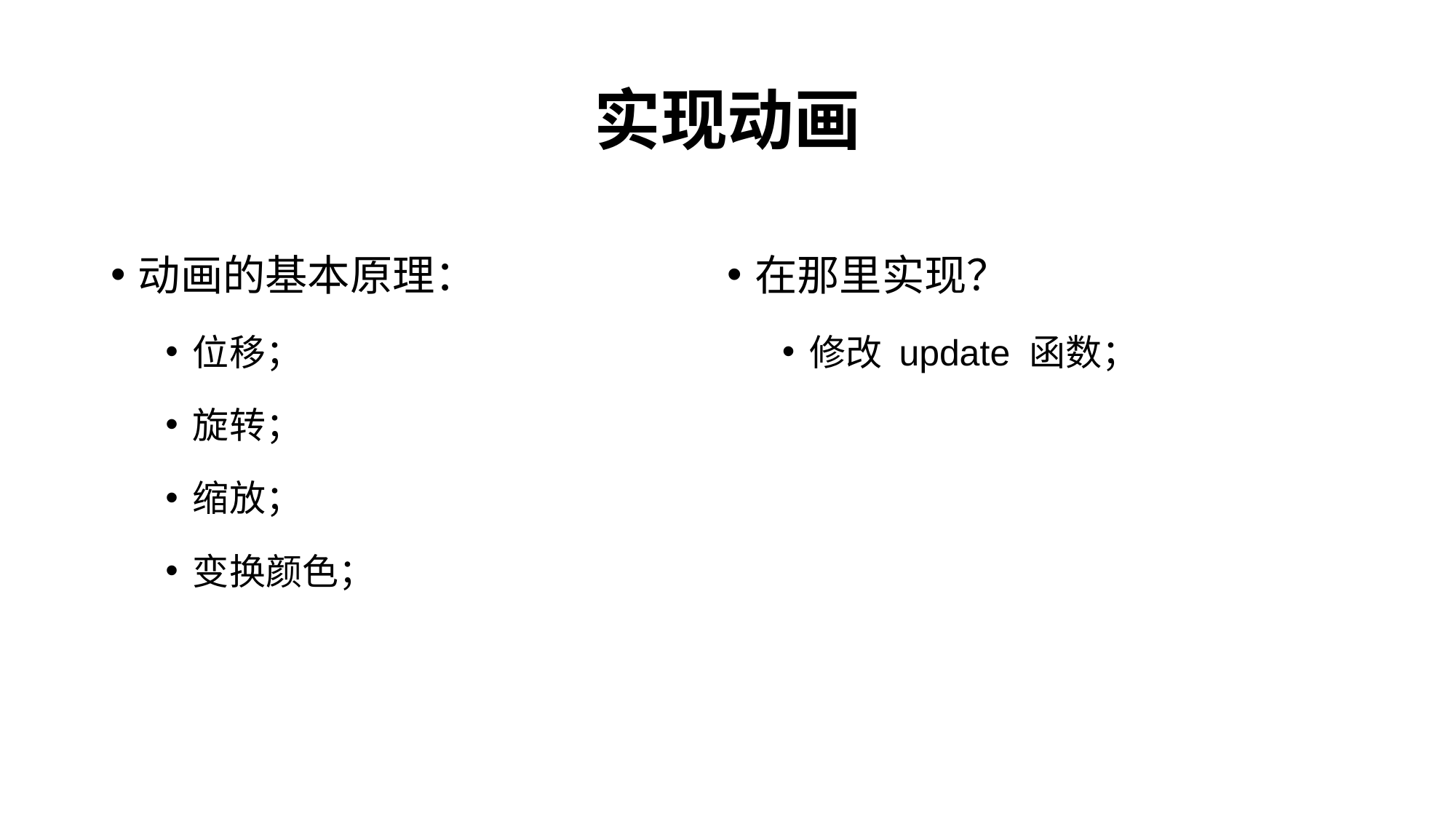

# 实现动画
动画的基本原理：
位移；
旋转；
缩放；
变换颜色；

在那里实现？
修改 update 函数；